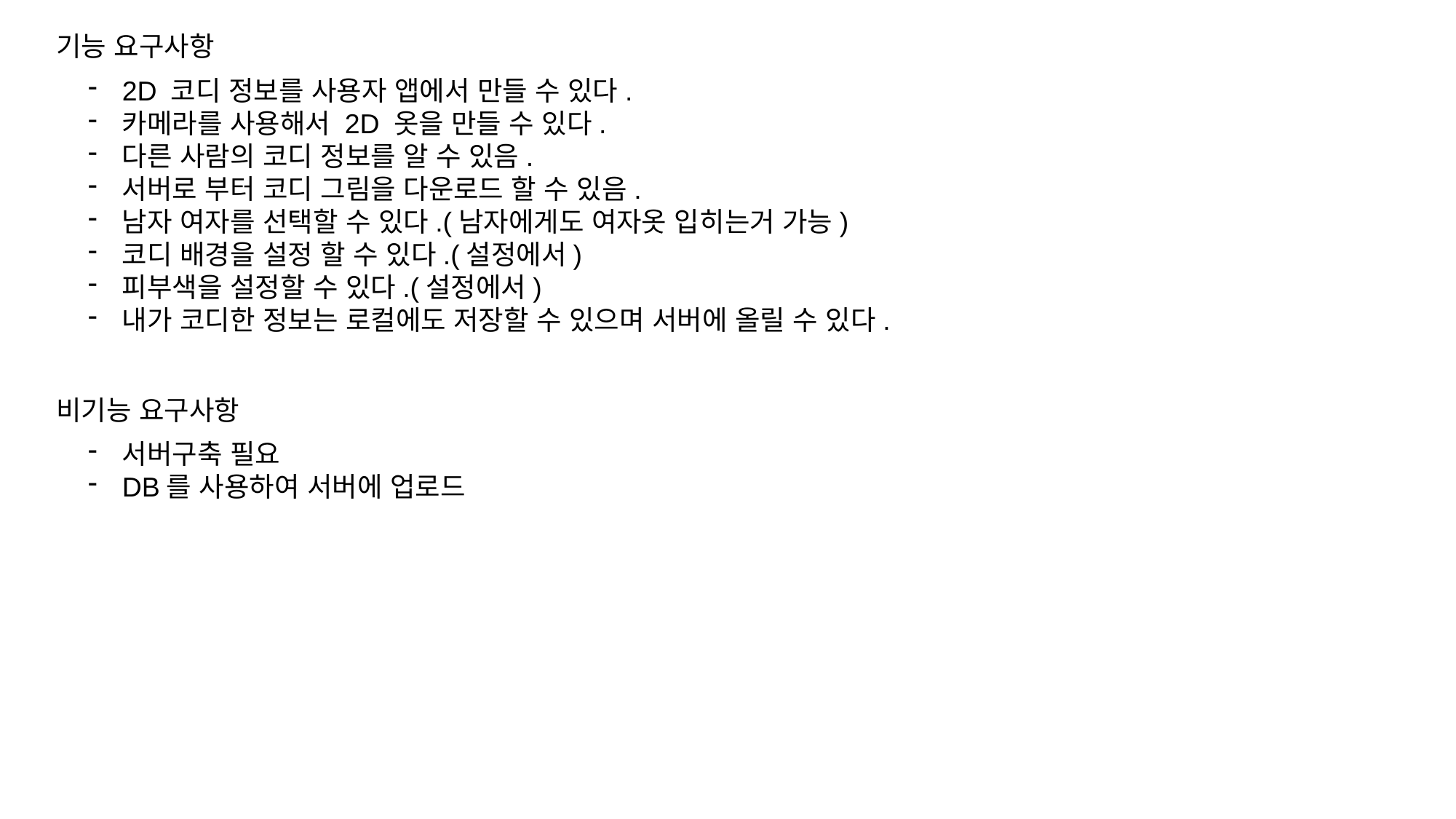

기능 요구사항
2D 코디 정보를 사용자 앱에서 만들 수 있다.
카메라를 사용해서 2D 옷을 만들 수 있다.
다른 사람의 코디 정보를 알 수 있음.
서버로 부터 코디 그림을 다운로드 할 수 있음.
남자 여자를 선택할 수 있다.(남자에게도 여자옷 입히는거 가능)
코디 배경을 설정 할 수 있다.(설정에서)
피부색을 설정할 수 있다.(설정에서)
내가 코디한 정보는 로컬에도 저장할 수 있으며 서버에 올릴 수 있다.

비기능 요구사항
서버구축 필요
DB를 사용하여 서버에 업로드